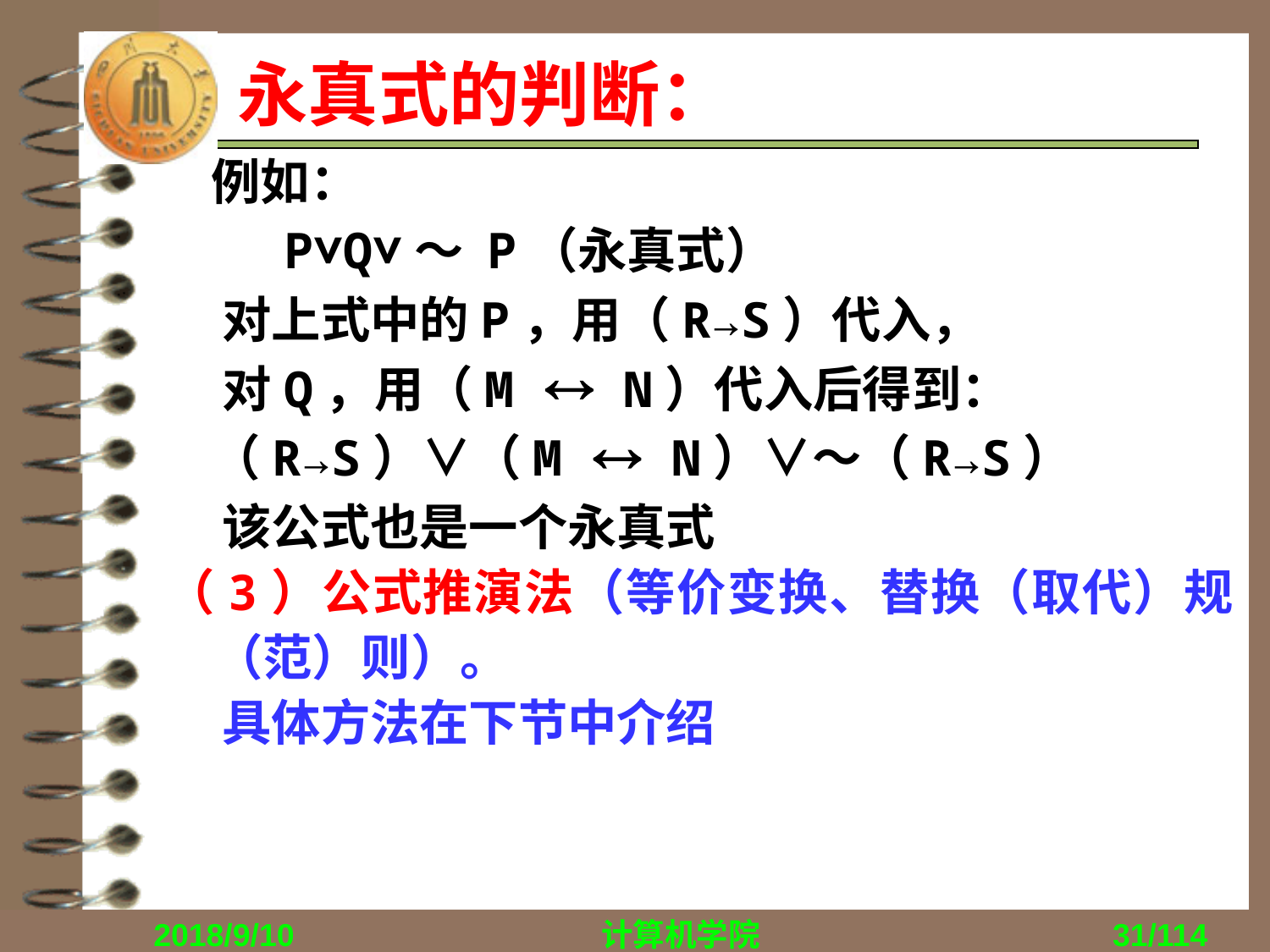

# 永真式的判断：
   例如：
    P∨Q∨～ P（永真式）
    对上式中的P，用（R→S）代入，
    对Q，用（M ↔ N）代入后得到：
   （R→S）∨（M ↔ N）∨～（R→S）
    该公式也是一个永真式
（3）公式推演法（等价变换、替换（取代）规（范）则）。
    具体方法在下节中介绍
2018/9/10
计算机学院
31/114